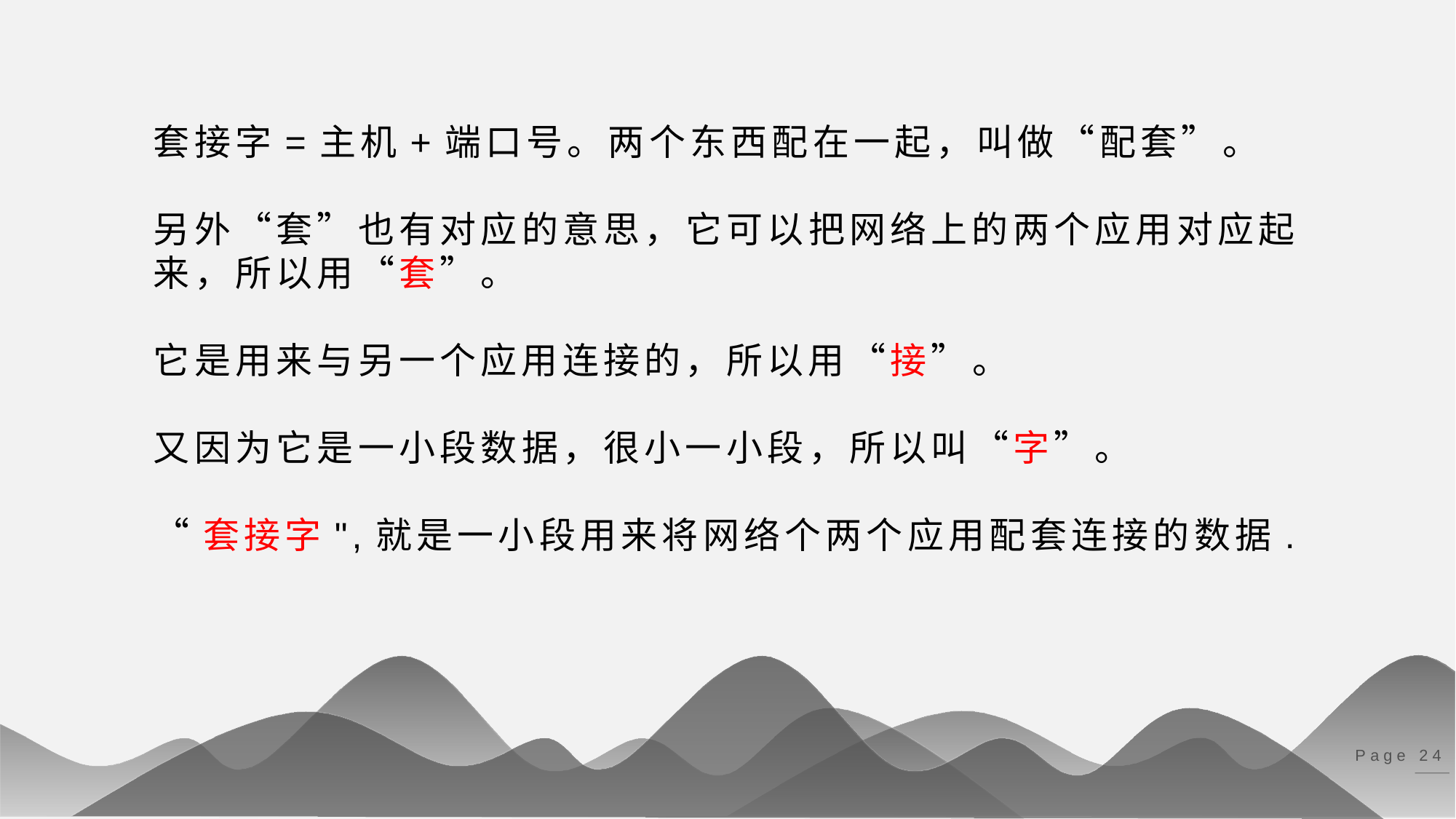

套接字=主机+端口号。两个东西配在一起，叫做“配套”。

另外“套”也有对应的意思，它可以把网络上的两个应用对应起来，所以用“套”。

它是用来与另一个应用连接的，所以用“接”。

又因为它是一小段数据，很小一小段，所以叫“字”。

“套接字",就是一小段用来将网络个两个应用配套连接的数据.

Page 24